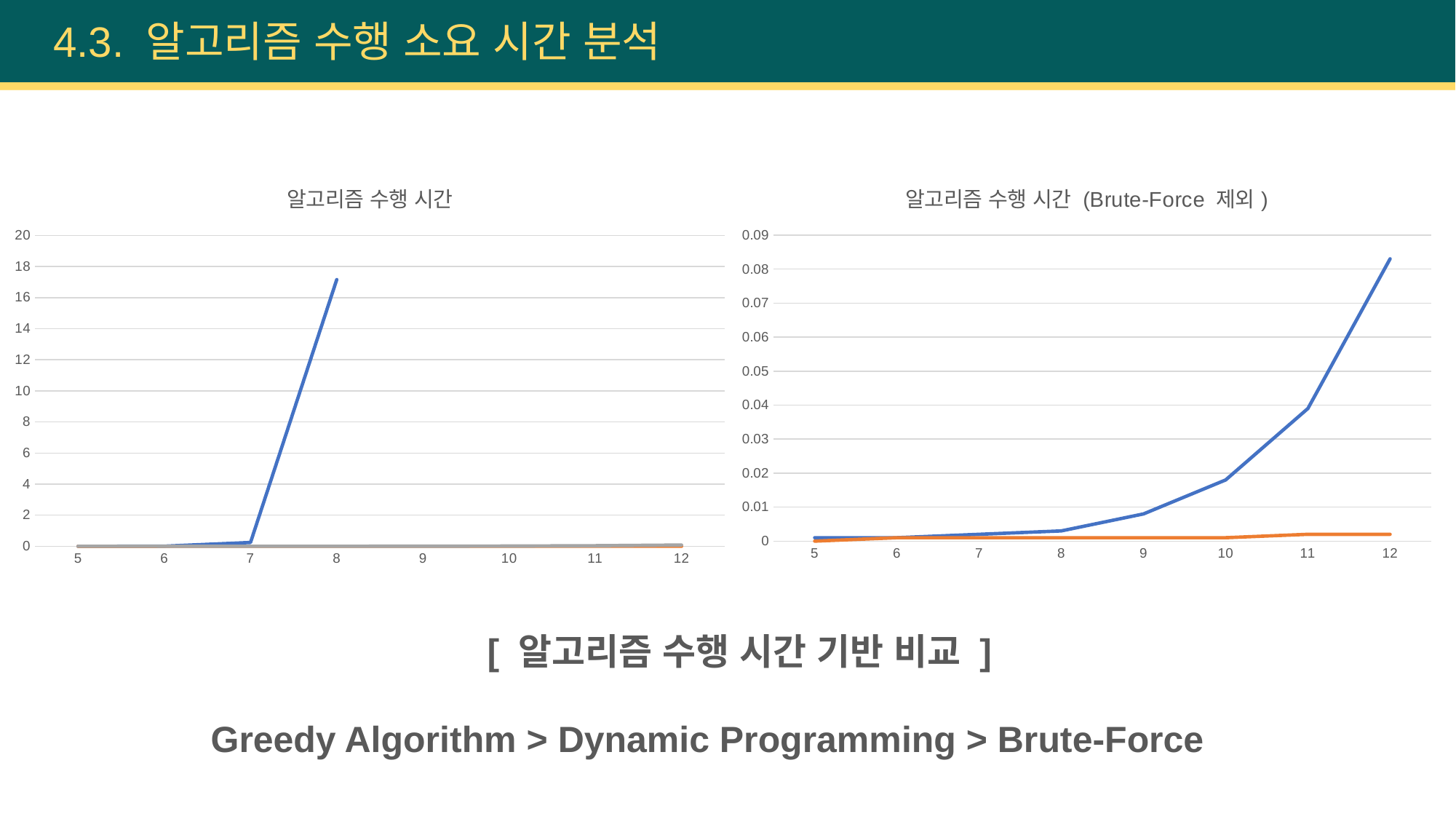

4.3. 알고리즘 수행 소요 시간 분석

[unsupported chart]

### Chart: 알고리즘 수행 시간 (Brute-Force 제외)

| Category | DP | Greedy |
|---|---|---|
| 5 | 0.001 | 0.0 |
| 6 | 0.001 | 0.001 |
| 7 | 0.002 | 0.001 |
| 8 | 0.003 | 0.00101 |
| 9 | 0.008 | 0.001 |
| 10 | 0.018 | 0.001 |
| 11 | 0.039 | 0.002 |
| 12 | 0.08303 | 0.002 |
[ 알고리즘 수행 시간 기반 비교 ]

Greedy Algorithm > Dynamic Programming > Brute-Force